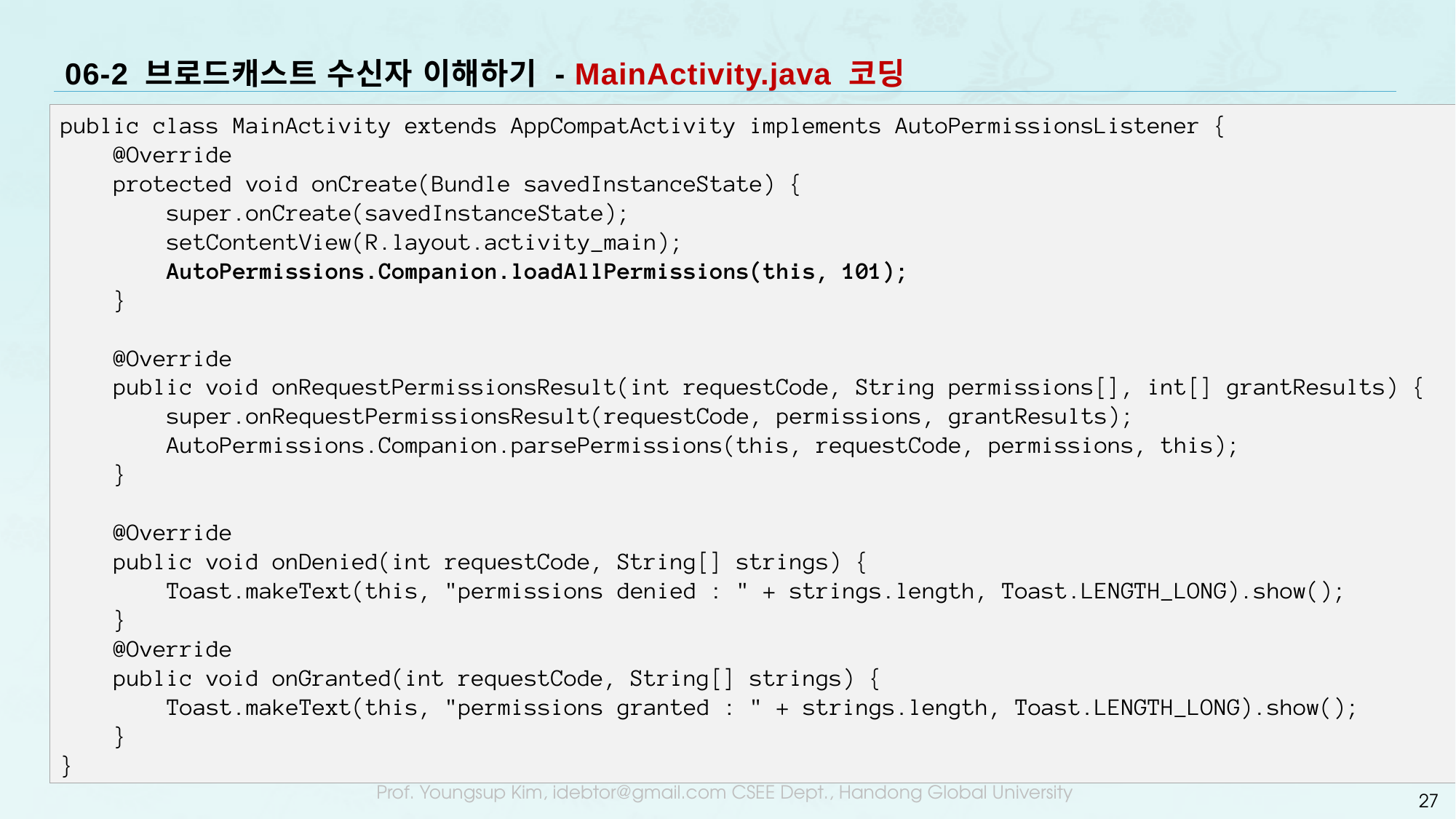

# 06-2 브로드캐스트 수신자 이해하기 - MainActivity.java 코딩

public class MainActivity extends AppCompatActivity implements AutoPermissionsListener {
    @Override
    protected void onCreate(Bundle savedInstanceState) {
        super.onCreate(savedInstanceState);
        setContentView(R.layout.activity_main);
        AutoPermissions.Companion.loadAllPermissions(this, 101);
    }

    @Override
    public void onRequestPermissionsResult(int requestCode, String permissions[], int[] grantResults) {
        super.onRequestPermissionsResult(requestCode, permissions, grantResults);
        AutoPermissions.Companion.parsePermissions(this, requestCode, permissions, this);
    }

    @Override
    public void onDenied(int requestCode, String[] strings) {
        Toast.makeText(this, "permissions denied : " + strings.length, Toast.LENGTH_LONG).show();
    }
    @Override
    public void onGranted(int requestCode, String[] strings) {
        Toast.makeText(this, "permissions granted : " + strings.length, Toast.LENGTH_LONG).show();
    }
}
27